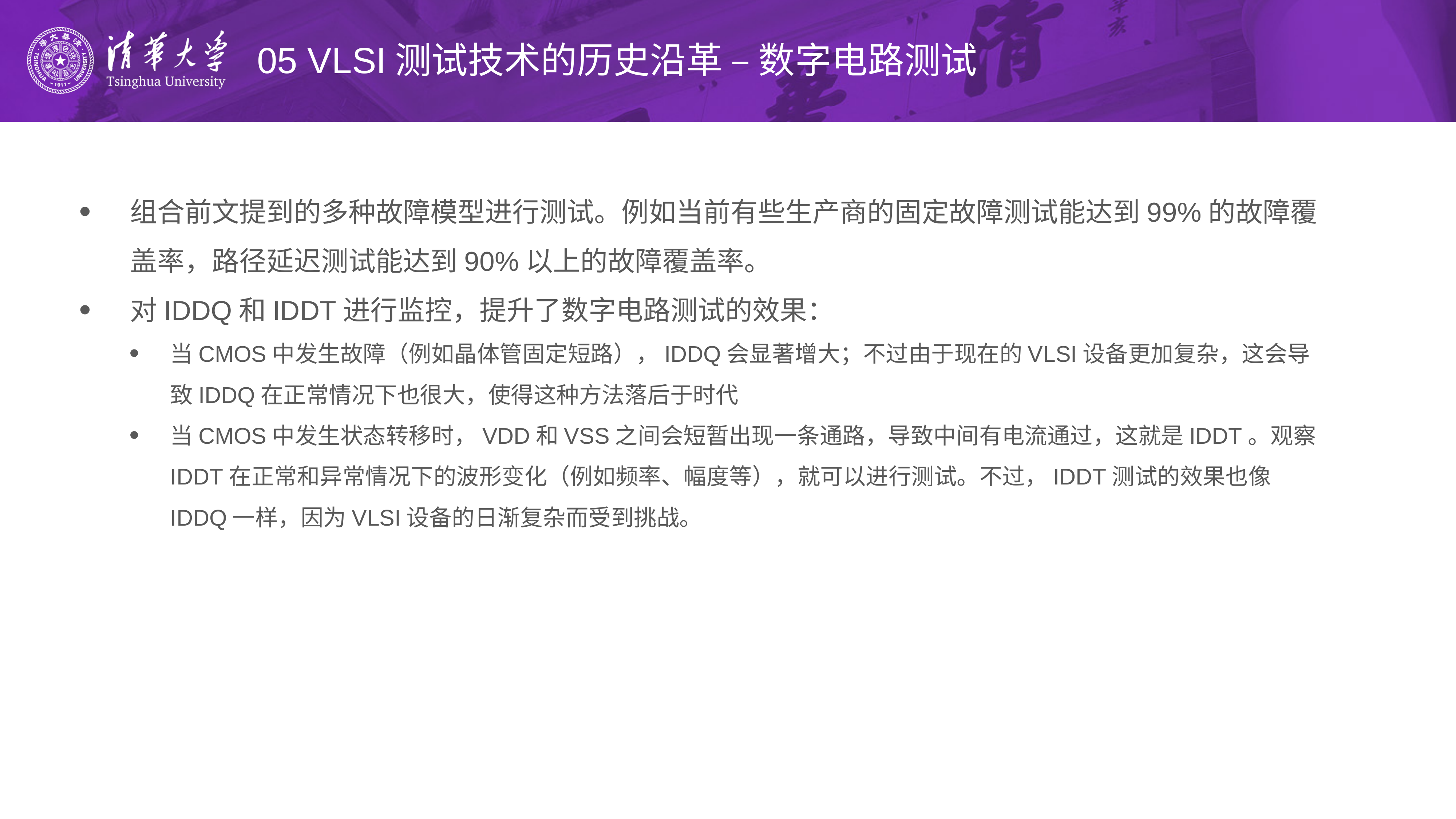

# 05 VLSI测试技术的历史沿革 – 数字电路测试
组合前文提到的多种故障模型进行测试。例如当前有些生产商的固定故障测试能达到99%的故障覆盖率，路径延迟测试能达到90%以上的故障覆盖率。
对IDDQ和IDDT进行监控，提升了数字电路测试的效果：
当CMOS中发生故障（例如晶体管固定短路），IDDQ会显著增大；不过由于现在的VLSI设备更加复杂，这会导致IDDQ在正常情况下也很大，使得这种方法落后于时代
当CMOS中发生状态转移时，VDD和VSS之间会短暂出现一条通路，导致中间有电流通过，这就是IDDT。观察IDDT在正常和异常情况下的波形变化（例如频率、幅度等），就可以进行测试。不过，IDDT测试的效果也像IDDQ一样，因为VLSI设备的日渐复杂而受到挑战。